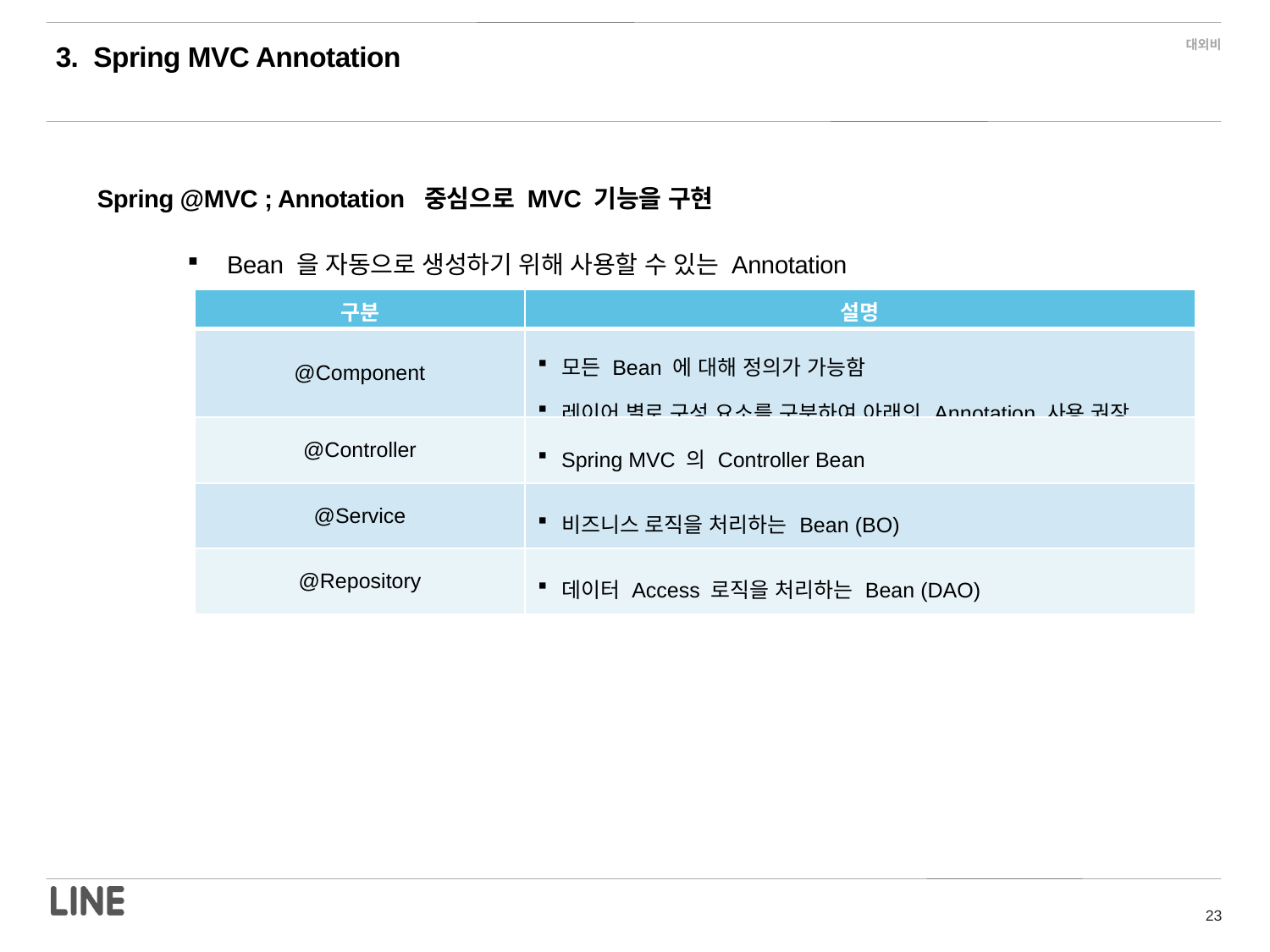

3.  Spring MVC Annotation
Spring @MVC ; Annotation  중심으로 MVC 기능을 구현
Bean 을 자동으로 생성하기 위해 사용할 수 있는 Annotation
| 구분 | 설명 |
| --- | --- |
| @Component | 모든 Bean 에 대해 정의가 가능함 레이어 별로 구성 요소를 구분하여 아래의 Annotation 사용 권장 |
| @Controller | Spring MVC 의 Controller Bean |
| @Service | 비즈니스 로직을 처리하는 Bean (BO) |
| @Repository | 데이터 Access 로직을 처리하는 Bean (DAO) |